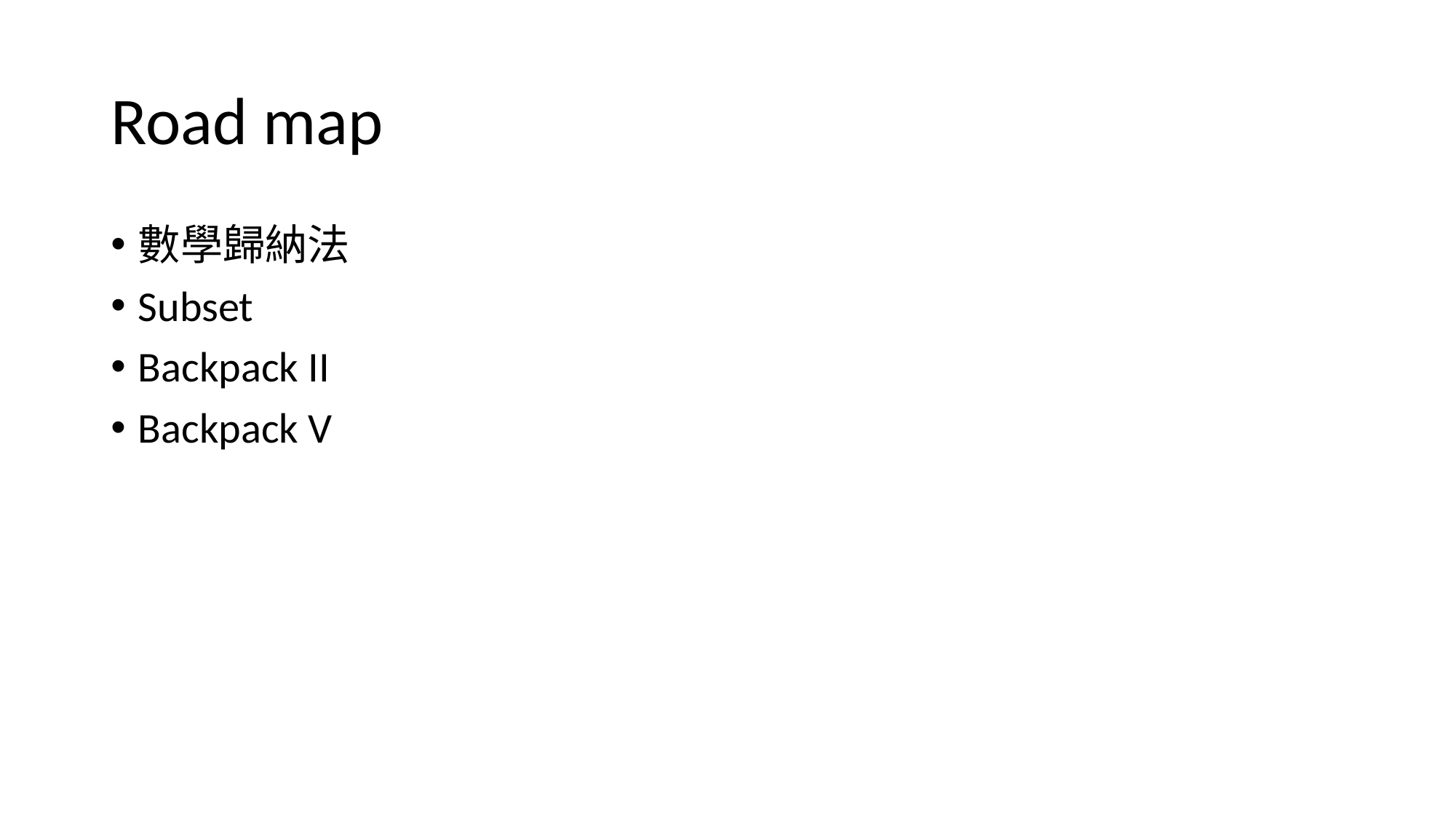

# Road map
數學歸納法
Subset
Backpack II
Backpack V